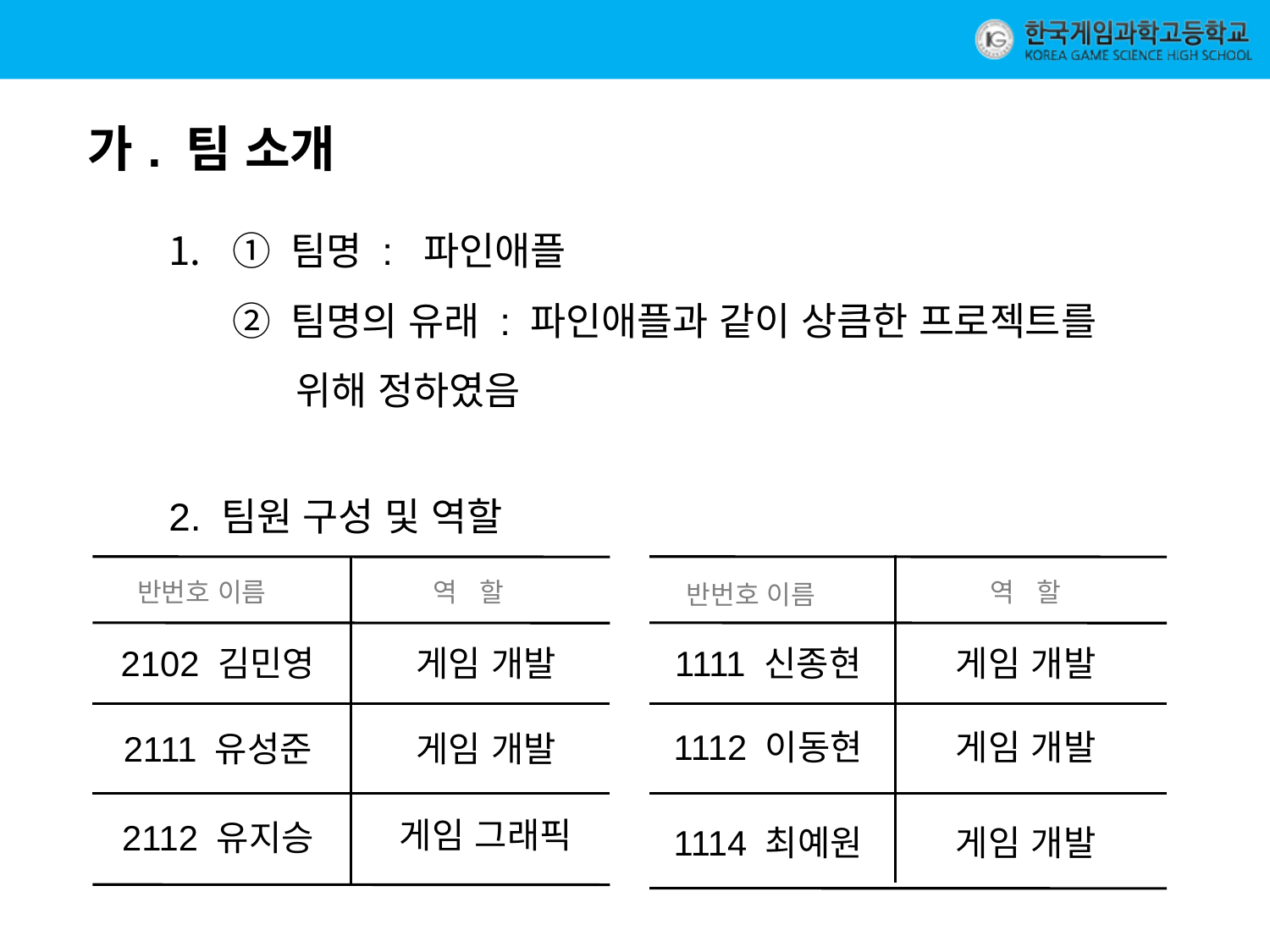

가. 팀 소개
① 팀명 :  파인애플
② 팀명의 유래 : 파인애플과 같이 상큼한 프로젝트를 위해 정하였음
2. 팀원 구성 및 역할

반번호 이름
역   할
역   할
반번호 이름
2102 김민영
게임 개발
1111 신종현
게임 개발
1112 이동현
게임 개발
2111 유성준
게임 개발
게임 그래픽
2112 유지승
1114 최예원
게임 개발